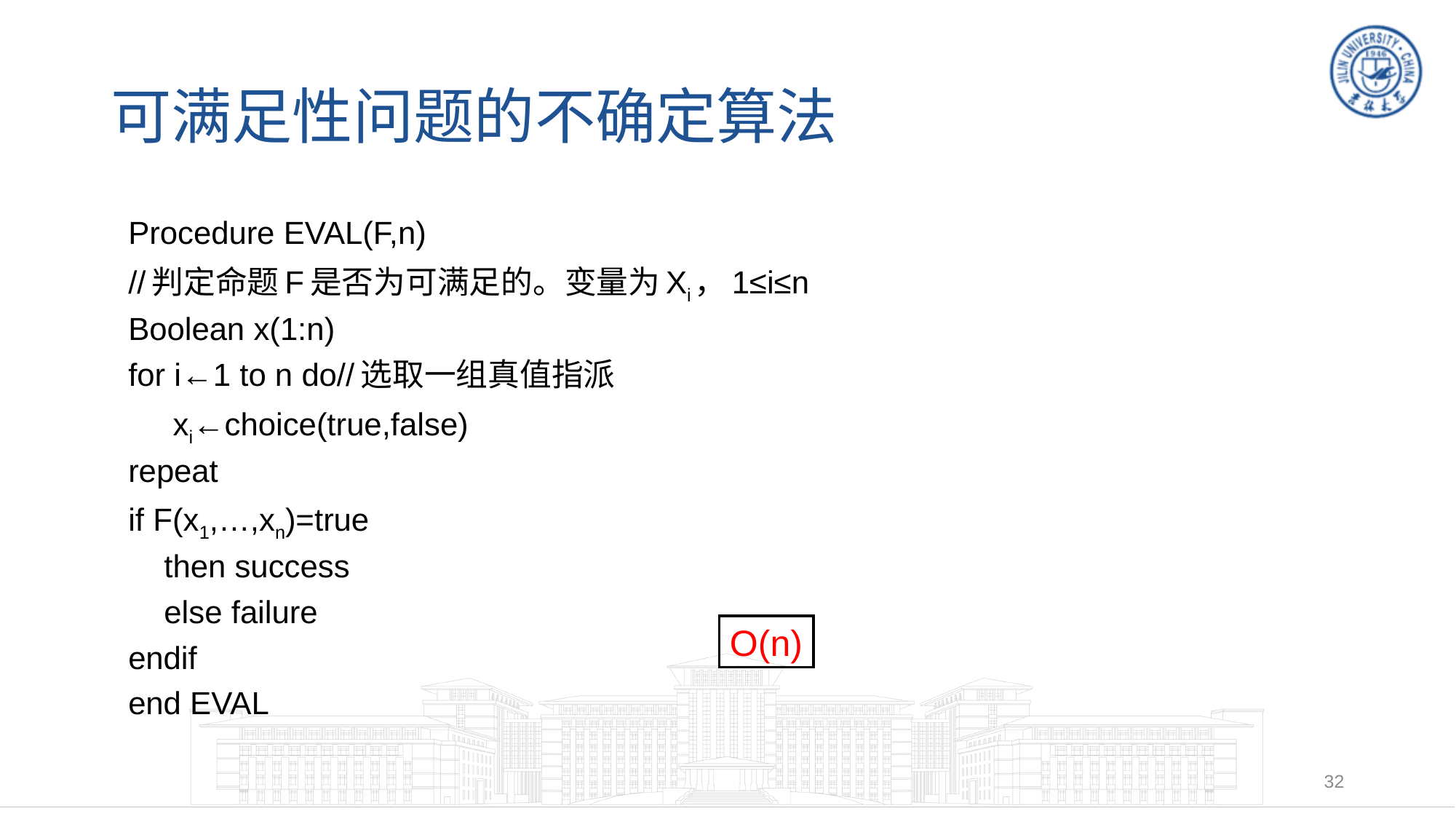

# 可满足性问题的不确定算法
Procedure EVAL(F,n)
//判定命题F是否为可满足的。变量为Xi，1≤i≤n
Boolean x(1:n)
for i←1 to n do//选取一组真值指派
     xi←choice(true,false)
repeat
if F(x1,…,xn)=true
    then success
    else failure
endif
end EVAL

O(n)
32